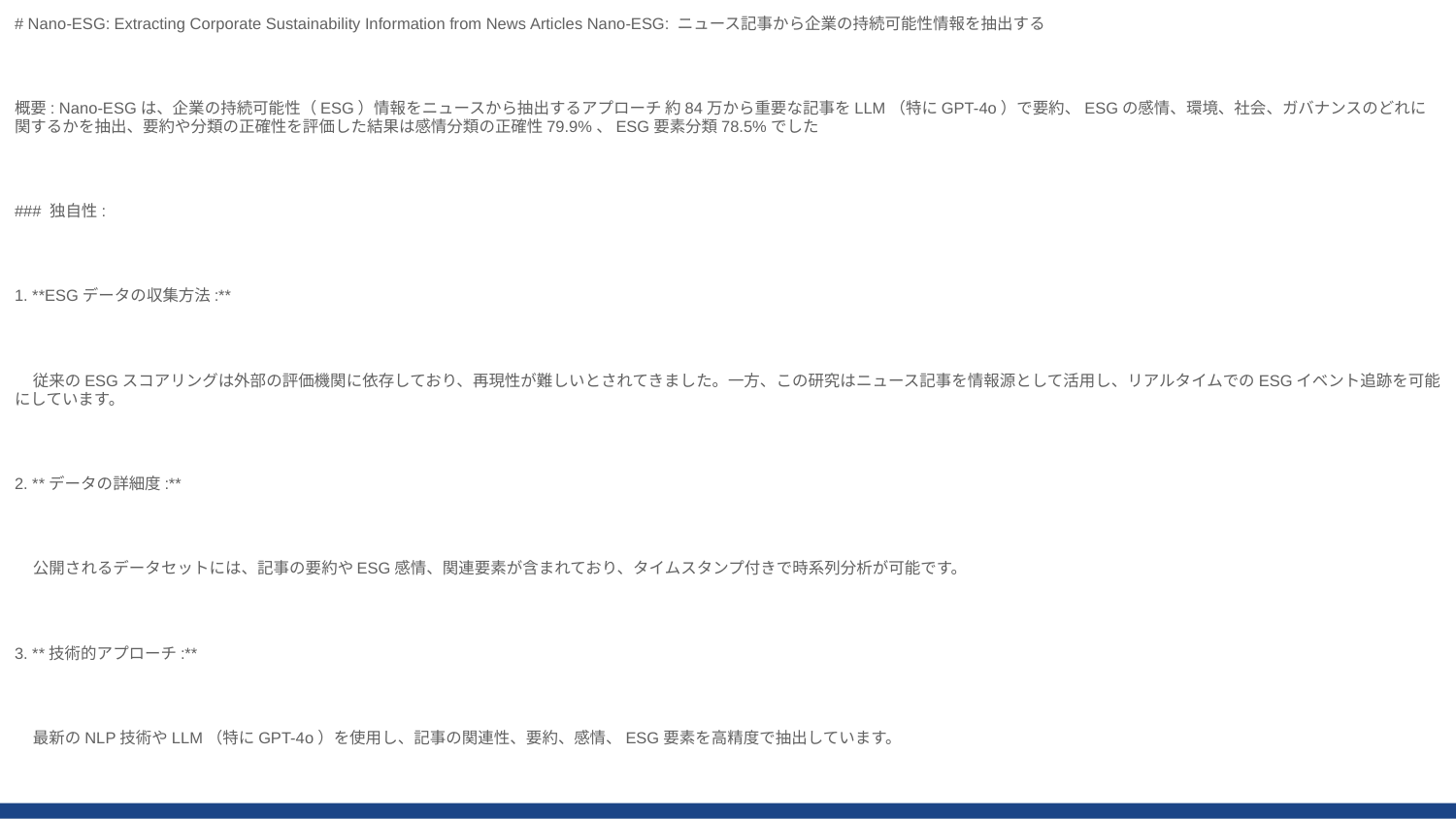

# Nano-ESG: Extracting Corporate Sustainability Information from News Articles Nano-ESG: ニュース記事から企業の持続可能性情報を抽出する

概要: Nano-ESGは、企業の持続可能性（ESG）情報をニュースから抽出するアプローチ 約84万から重要な記事をLLM（特にGPT-4o）で要約、ESGの感情、環境、社会、ガバナンスのどれに関するかを抽出、要約や分類の正確性を評価した結果は感情分類の正確性79.9%、ESG要素分類78.5%でした

### 独自性:

1. **ESGデータの収集方法:**

    従来のESGスコアリングは外部の評価機関に依存しており、再現性が難しいとされてきました。一方、この研究はニュース記事を情報源として活用し、リアルタイムでのESGイベント追跡を可能にしています。

2. **データの詳細度:**

    公開されるデータセットには、記事の要約やESG感情、関連要素が含まれており、タイムスタンプ付きで時系列分析が可能です。

3. **技術的アプローチ:**

    最新のNLP技術やLLM（特にGPT-4o）を使用し、記事の関連性、要約、感情、ESG要素を高精度で抽出しています。

---

### 技術や手法:

1. **データ収集:**

    英語とドイツ語の主要ニュースサイトから約84万の記事を収集し、企業名を含む記事を選別。

2. **フィルタリングと重複排除:**
    - 記事内容の類似度を計算して重複を排除。
    - 名前付きエンティティ認識（GLiNER）を使用し、企業に直接関連しない記事を除外。
3. **LLMの活用:**
    - OpenAIのGPT-3.5およびGPT-4oを使用して記事の要約、感情、ESG要素を抽出。
    - GPTモデルの出力を用いてさらに類似記事を除外。
4. **データ評価:**

    専門家によるアノテーションを通じて、モデルによる要約や分類の正確性を評価（感情分類の正確性79.9%、ESG要素分類78.5%）。

---

### 使用用途:

1. **ESGイベントのモニタリング:**

    企業の持続可能性に関連する重要なイベントをタイムリーに追跡可能。

2. **投資分析:**

    ESG感情を基に投資判断や企業パフォーマンス評価を支援。

3. **研究目的:**

    ESGデータセットを利用した機械学習モデルの訓練や、新しい分類モデルの構築。

---

### 次に読むべき論文:

1. **Multi-Lingual ESG Issue Identification**
    - ESG課題の多言語識別に関する研究【引用: 6】。
2. **ESG-FTSE: A corpus of news articles with ESG relevance labels and use cases**
    - ESGラベル付きニュース記事コーパスの構築に関する研究【引用: 6】。